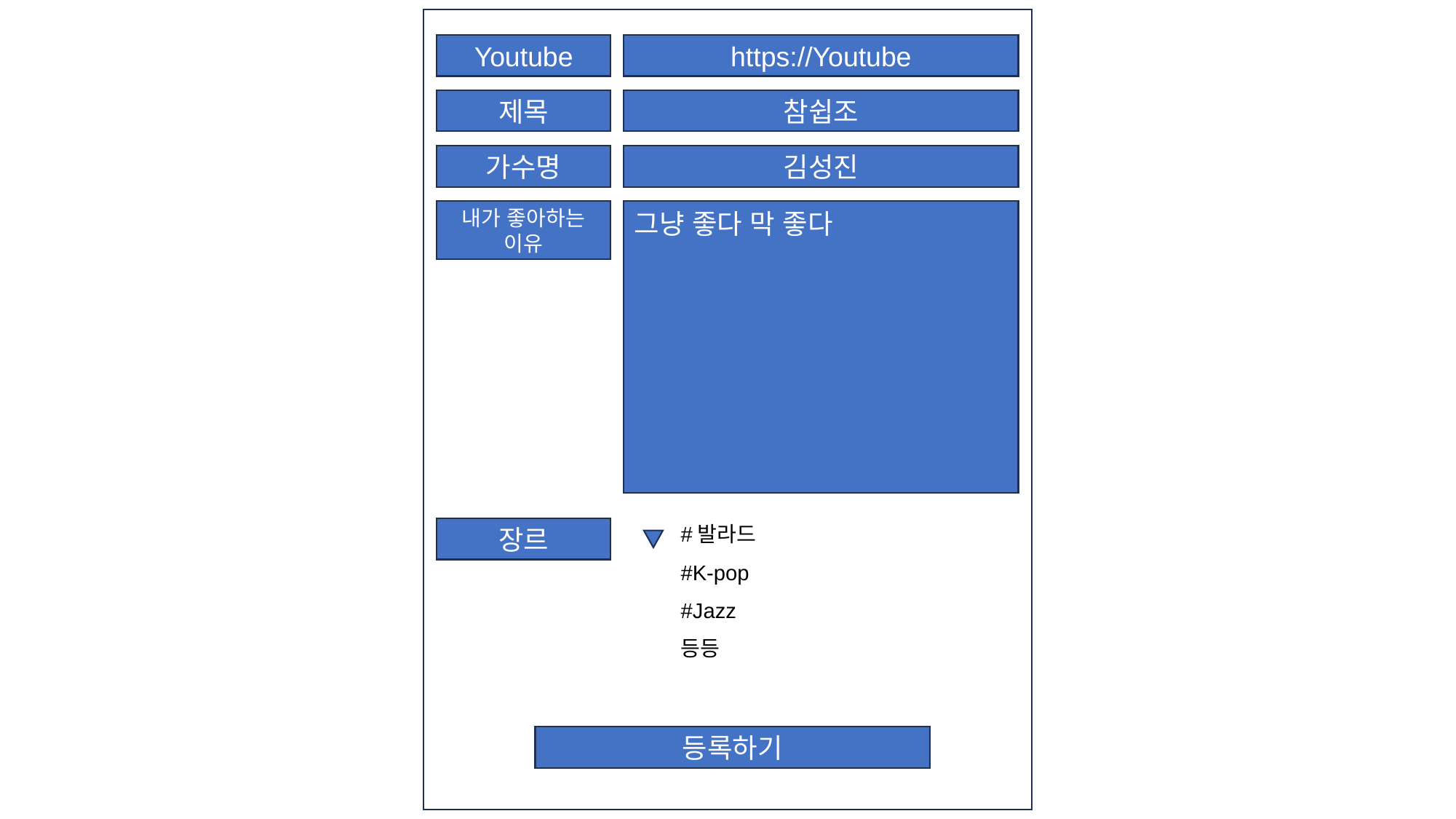

Youtube
https://Youtube
제목
참쉽조
가수명
김성진
내가 좋아하는 이유
그냥 좋다 막 좋다
장르
#발라드
#K-pop
#Jazz
등등

등록하기